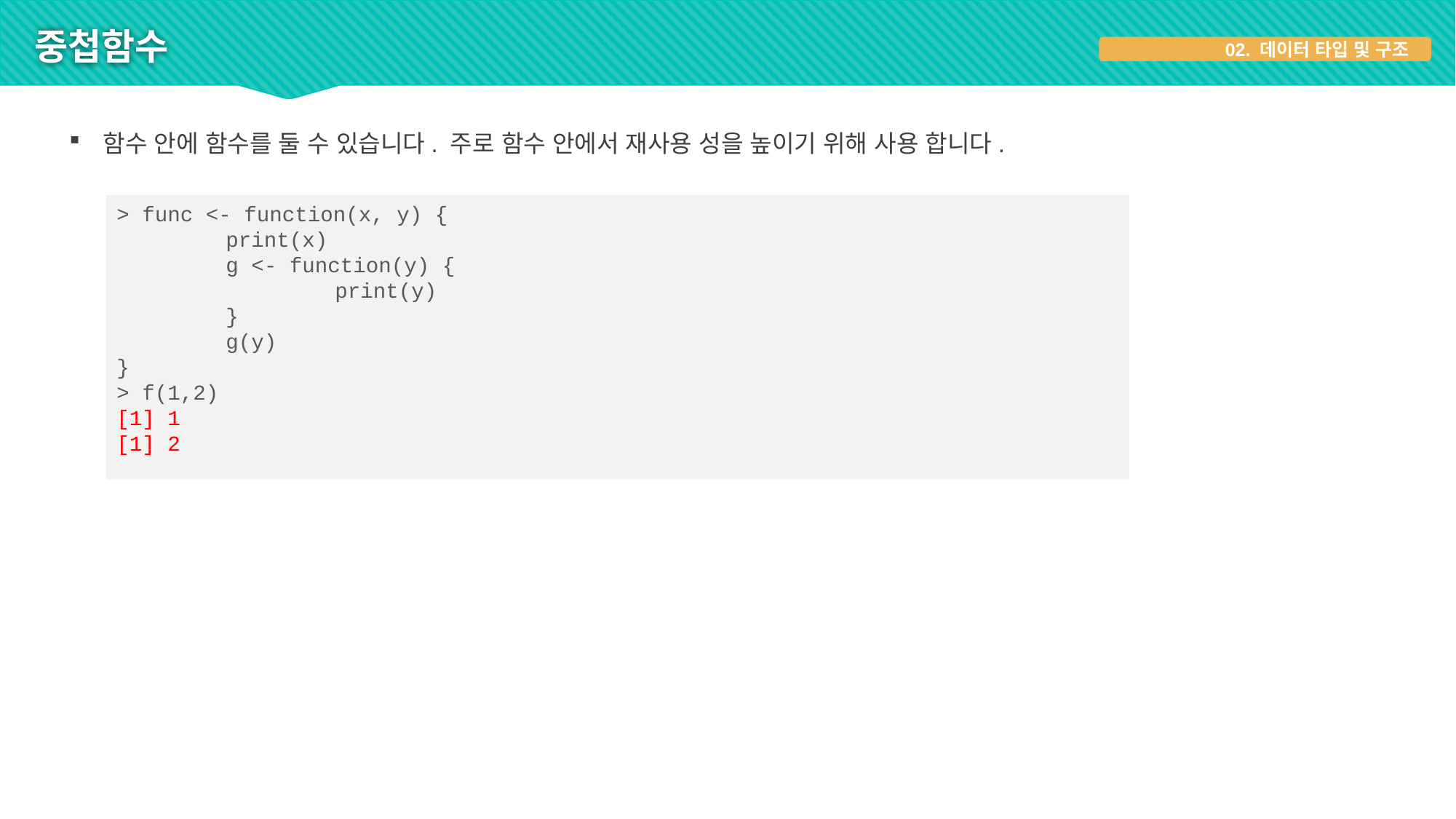

# 중첩함수
02. 데이터 타입 및 구조
함수 안에 함수를 둘 수 있습니다. 주로 함수 안에서 재사용 성을 높이기 위해 사용 합니다.
> func <- function(x, y) {
	print(x)
	g <- function(y) {
		print(y)
	}
	g(y)
}
> f(1,2)
[1] 1
[1] 2